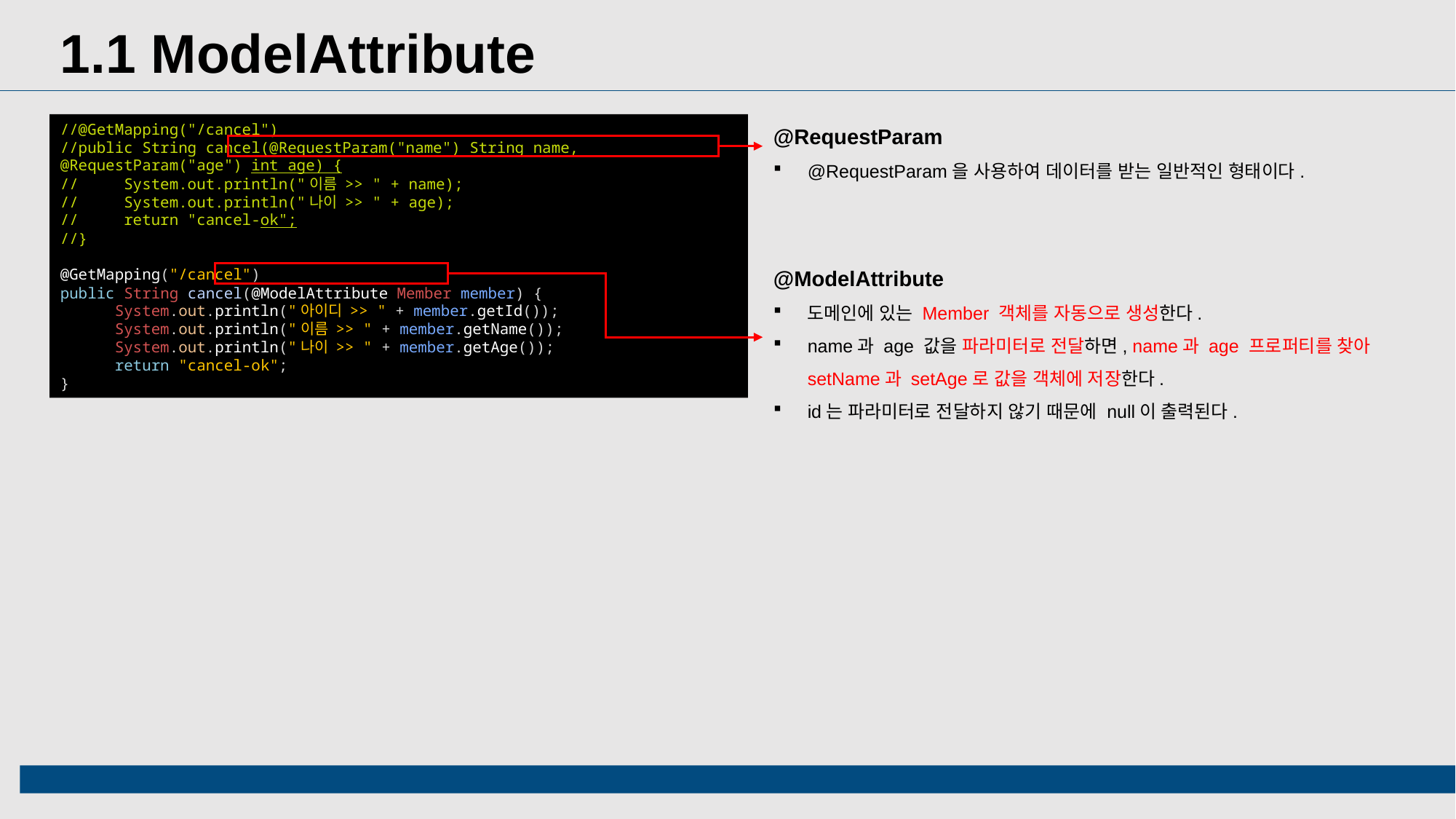

1.1 ModelAttribute
@RequestParam
@RequestParam을 사용하여 데이터를 받는 일반적인 형태이다.
//@GetMapping("/cancel")
//public String cancel(@RequestParam("name") String name, @RequestParam("age") int age) {
//     System.out.println("이름 >> " + name);
//     System.out.println("나이 >> " + age);
//     return "cancel-ok";
//}

@GetMapping("/cancel")
public String cancel(@ModelAttribute Member member) {
System.out.println("아이디 >> " + member.getId());
System.out.println("이름 >> " + member.getName());
System.out.println("나이 >> " + member.getAge());
return "cancel-ok";
}

@ModelAttribute
도메인에 있는 Member 객체를 자동으로 생성한다.
name과 age 값을 파라미터로 전달하면, name과 age 프로퍼티를 찾아 setName과 setAge로 값을 객체에 저장한다.
id는 파라미터로 전달하지 않기 때문에 null이 출력된다.